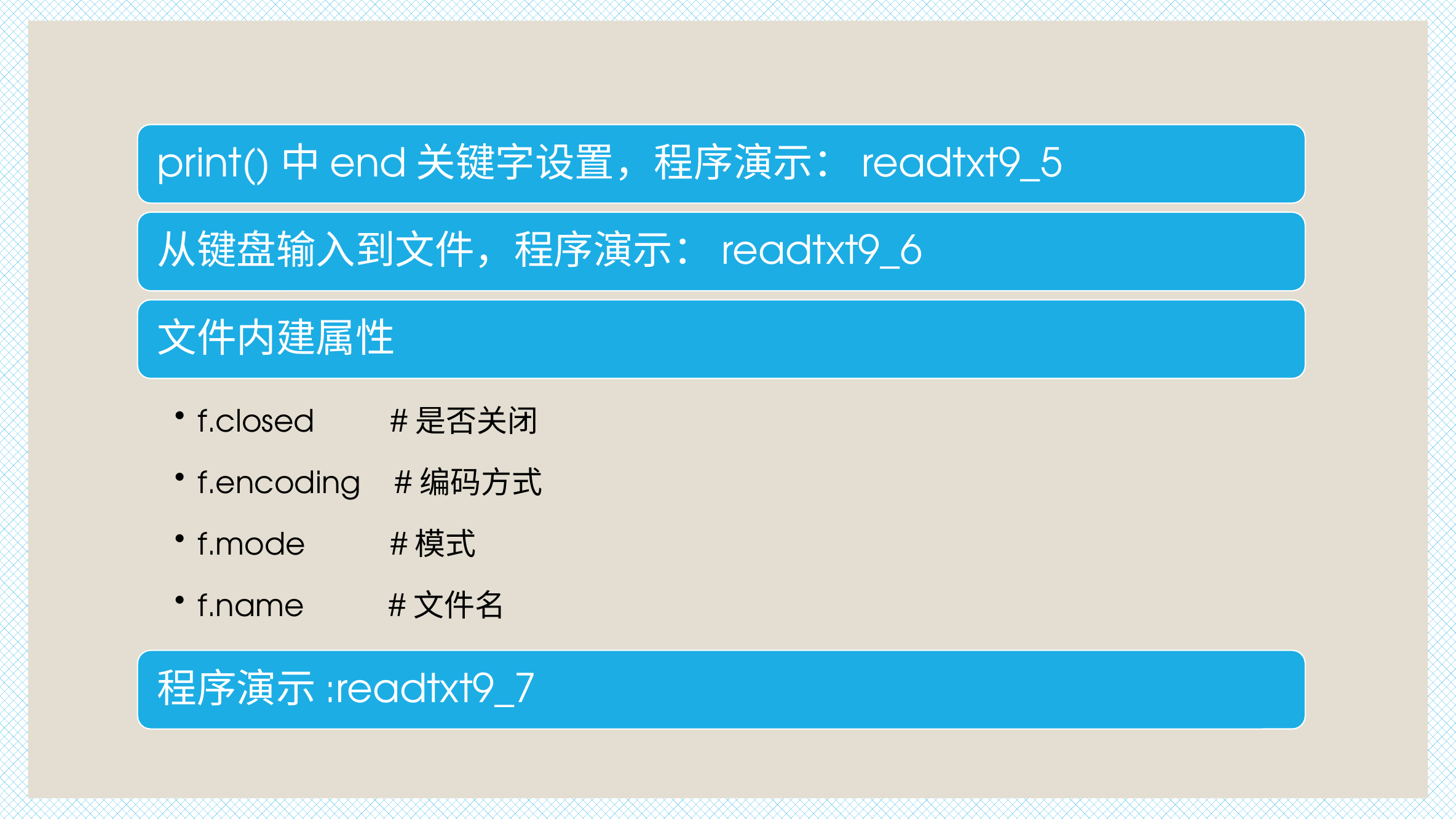

print()中end关键字设置，程序演示：readtxt9_5
从键盘输入到文件，程序演示：readtxt9_6
文件内建属性
f.closed         #是否关闭
f.encoding    #编码方式
f.mode          #模式
f.name          #文件名
程序演示:readtxt9_7